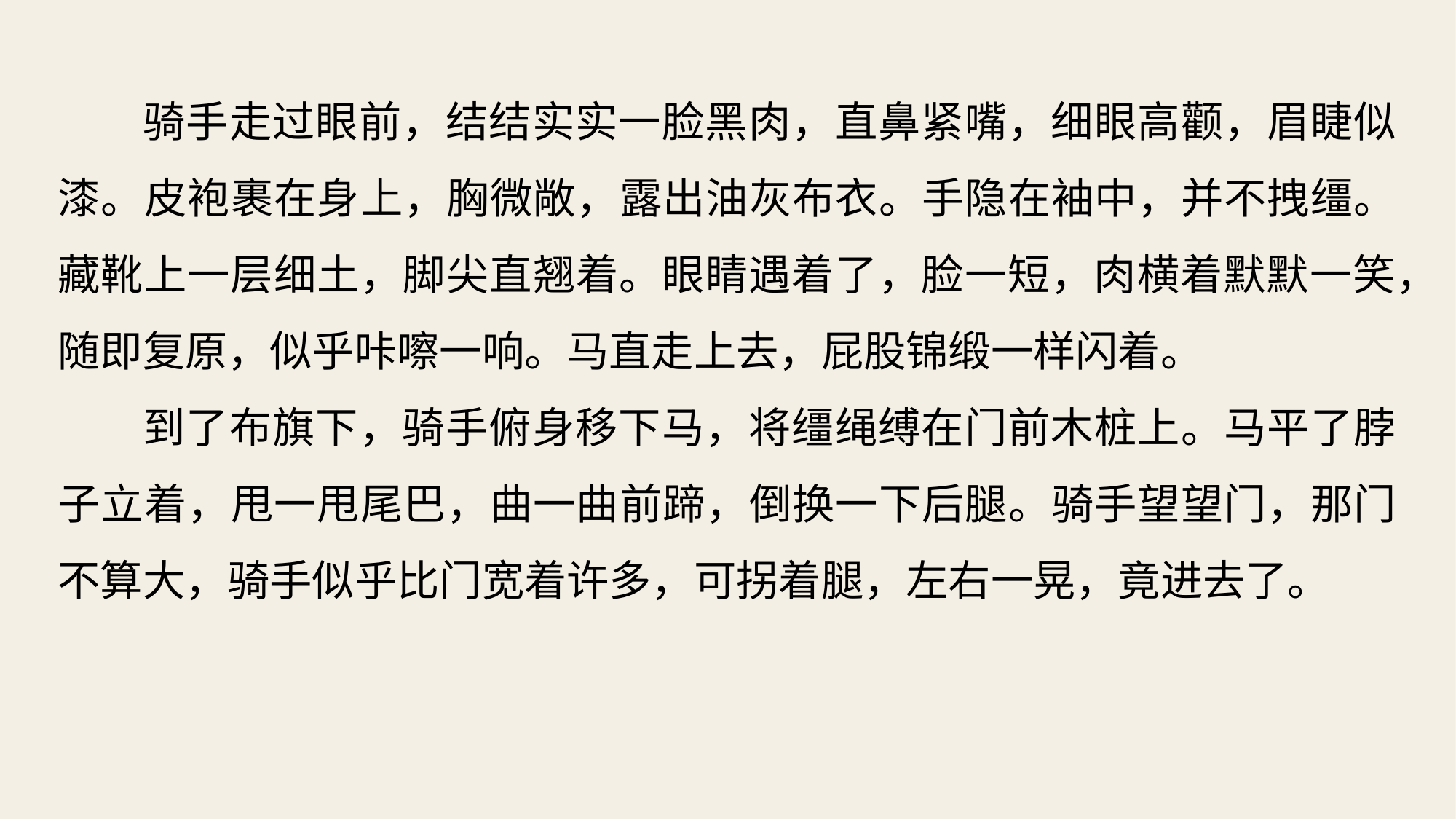

骑手走过眼前，结结实实一脸黑肉，直鼻紧嘴，细眼高颧，眉睫似漆。皮袍裹在身上，胸微敞，露出油灰布衣。手隐在袖中，并不拽缰。藏靴上一层细土，脚尖直翘着。眼睛遇着了，脸一短，肉横着默默一笑，随即复原，似乎咔嚓一响。马直走上去，屁股锦缎一样闪着。
到了布旗下，骑手俯身移下马，将缰绳缚在门前木桩上。马平了脖子立着，甩一甩尾巴，曲一曲前蹄，倒换一下后腿。骑手望望门，那门不算大，骑手似乎比门宽着许多，可拐着腿，左右一晃，竟进去了。